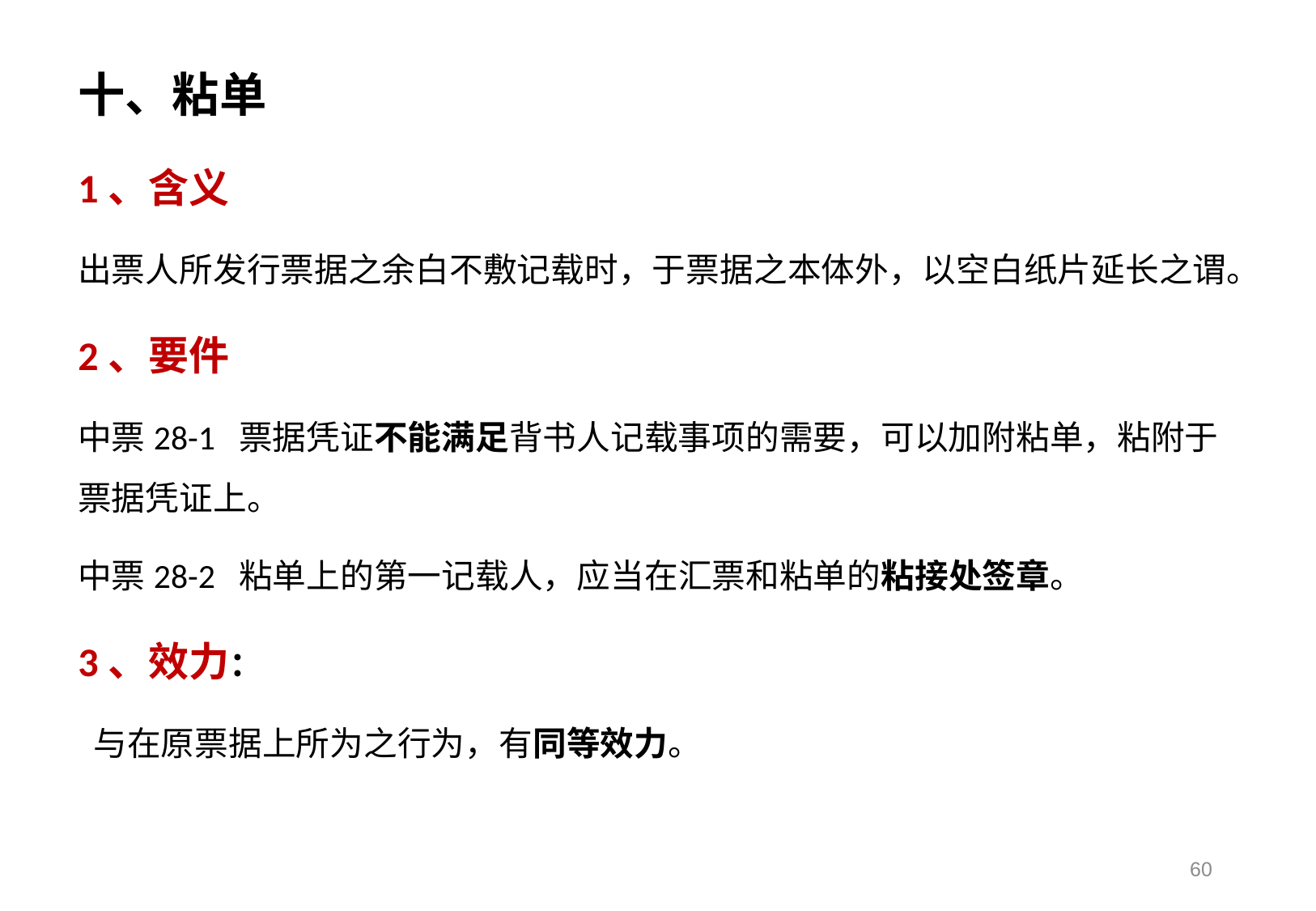

十、粘单
1、含义
出票人所发行票据之余白不敷记载时，于票据之本体外，以空白纸片延长之谓。
2、要件
中票28-1  票据凭证不能满足背书人记载事项的需要，可以加附粘单，粘附于票据凭证上。
中票28-2  粘单上的第一记载人，应当在汇票和粘单的粘接处签章。
3、效力：
 与在原票据上所为之行为，有同等效力。
60